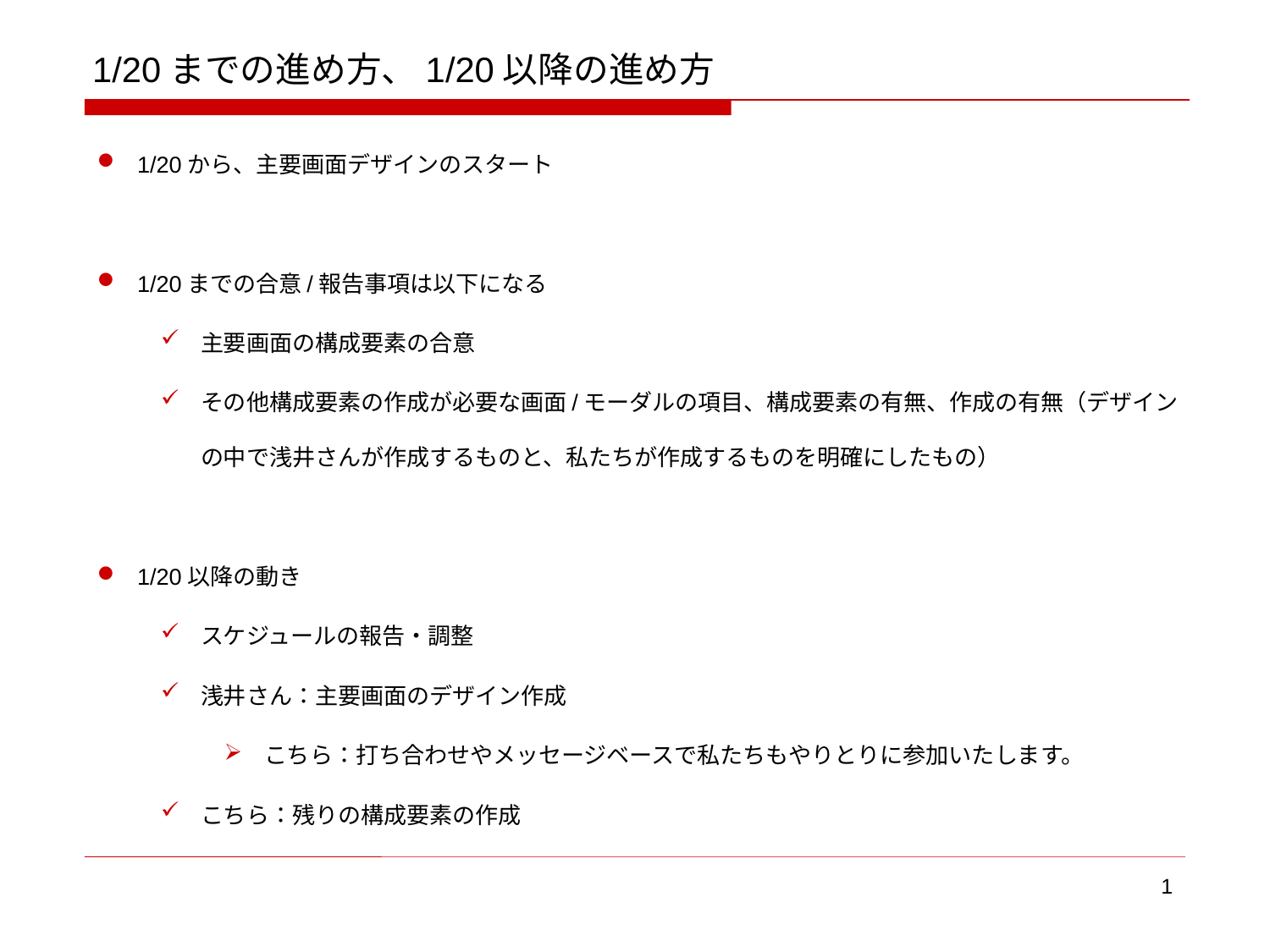

1/20までの進め方、1/20以降の進め方
1/20から、主要画面デザインのスタート

1/20までの合意/報告事項は以下になる
主要画面の構成要素の合意
その他構成要素の作成が必要な画面/モーダルの項目、構成要素の有無、作成の有無（デザインの中で浅井さんが作成するものと、私たちが作成するものを明確にしたもの）

1/20以降の動き
スケジュールの報告・調整
浅井さん：主要画面のデザイン作成
こちら：打ち合わせやメッセージベースで私たちもやりとりに参加いたします。
こちら：残りの構成要素の作成
1